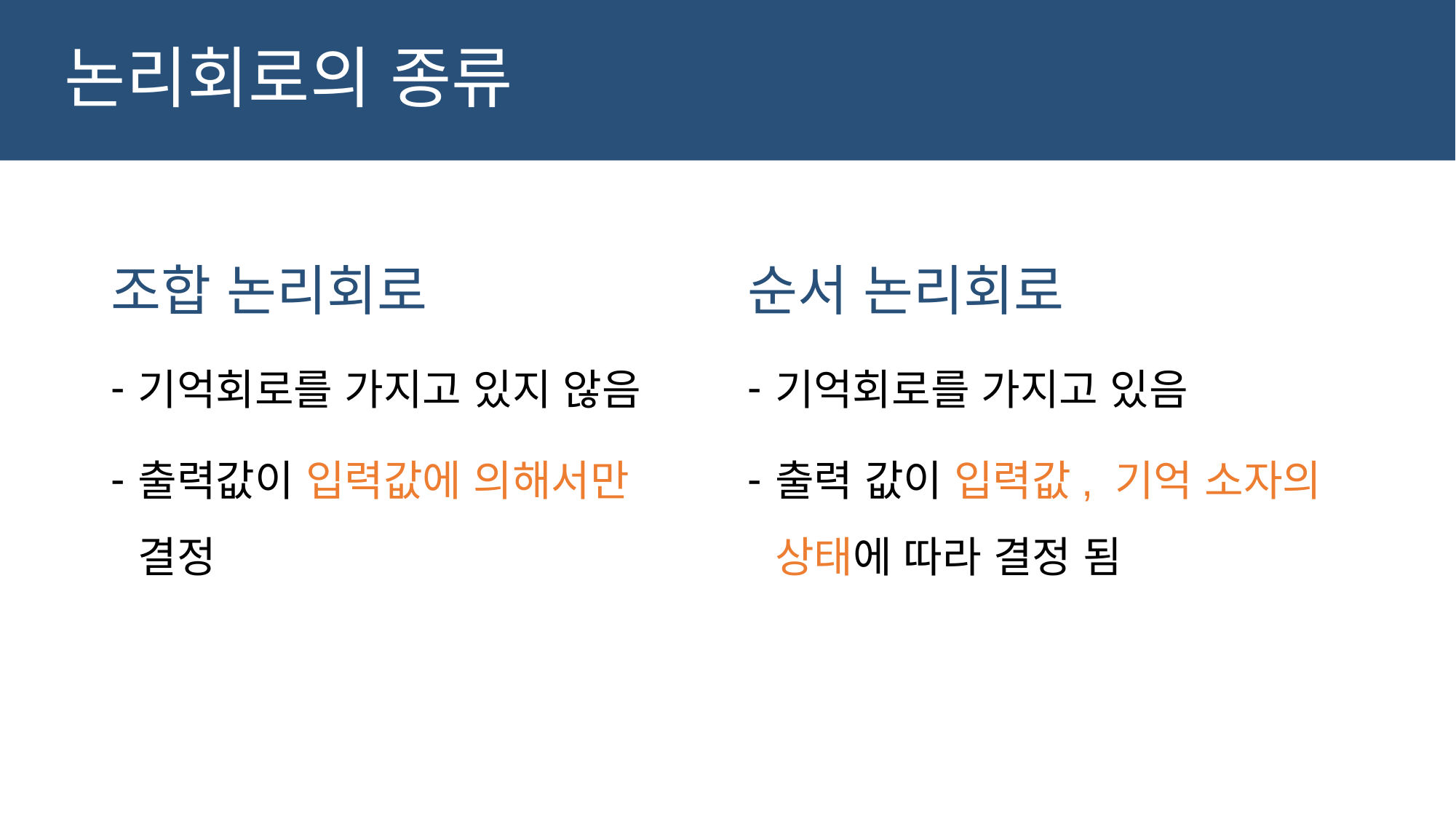

# 논리회로의 종류
조합 논리회로
기억회로를 가지고 있지 않음
출력값이 입력값에 의해서만 결정
순서 논리회로
기억회로를 가지고 있음
출력 값이 입력값, 기억 소자의 상태에 따라 결정 됨